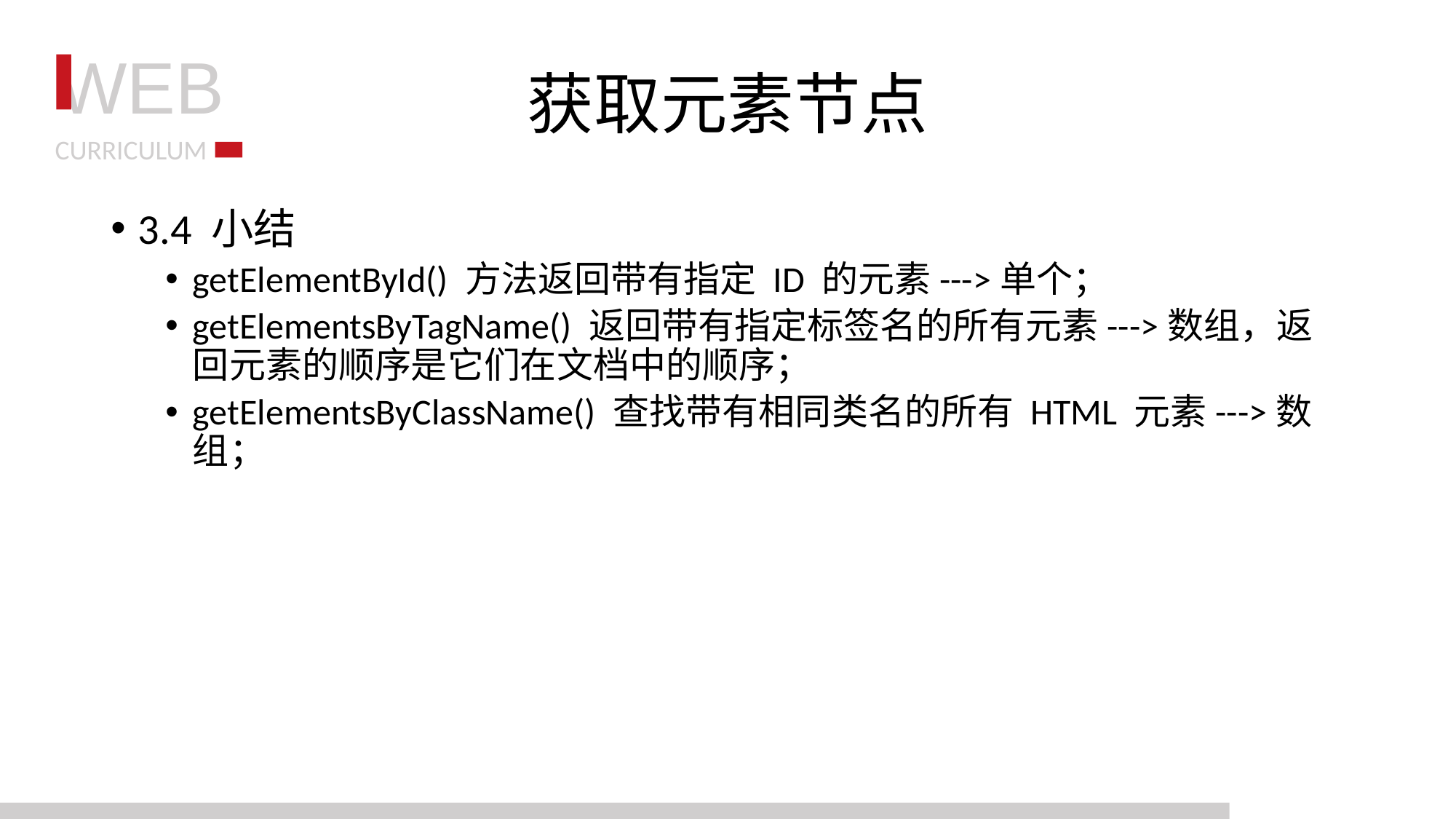

# 获取元素节点
3.4 小结
getElementById() 方法返回带有指定 ID 的元素--->单个；
getElementsByTagName() 返回带有指定标签名的所有元素--->数组，返回元素的顺序是它们在文档中的顺序；
getElementsByClassName() 查找带有相同类名的所有 HTML 元素--->数组；